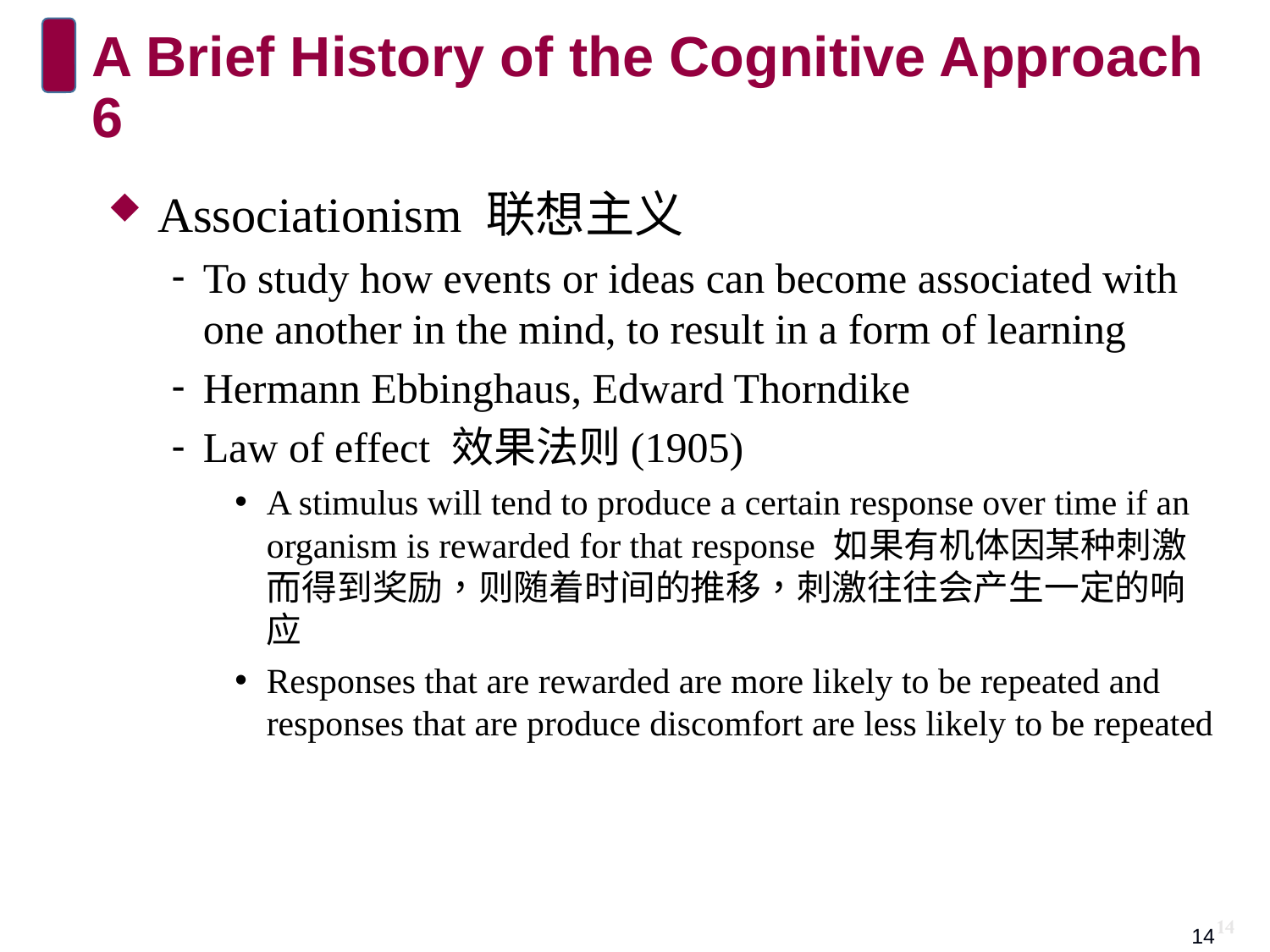

# A Brief History of the Cognitive Approach 6
Associationism 联想主义
To study how events or ideas can become associated with one another in the mind, to result in a form of learning
Hermann Ebbinghaus, Edward Thorndike
Law of effect 效果法则(1905)
A stimulus will tend to produce a certain response over time if an organism is rewarded for that response 如果有机体因某种刺激而得到奖励，则随着时间的推移，刺激往往会产生一定的响应
Responses that are rewarded are more likely to be repeated and responses that are produce discomfort are less likely to be repeated

14
14